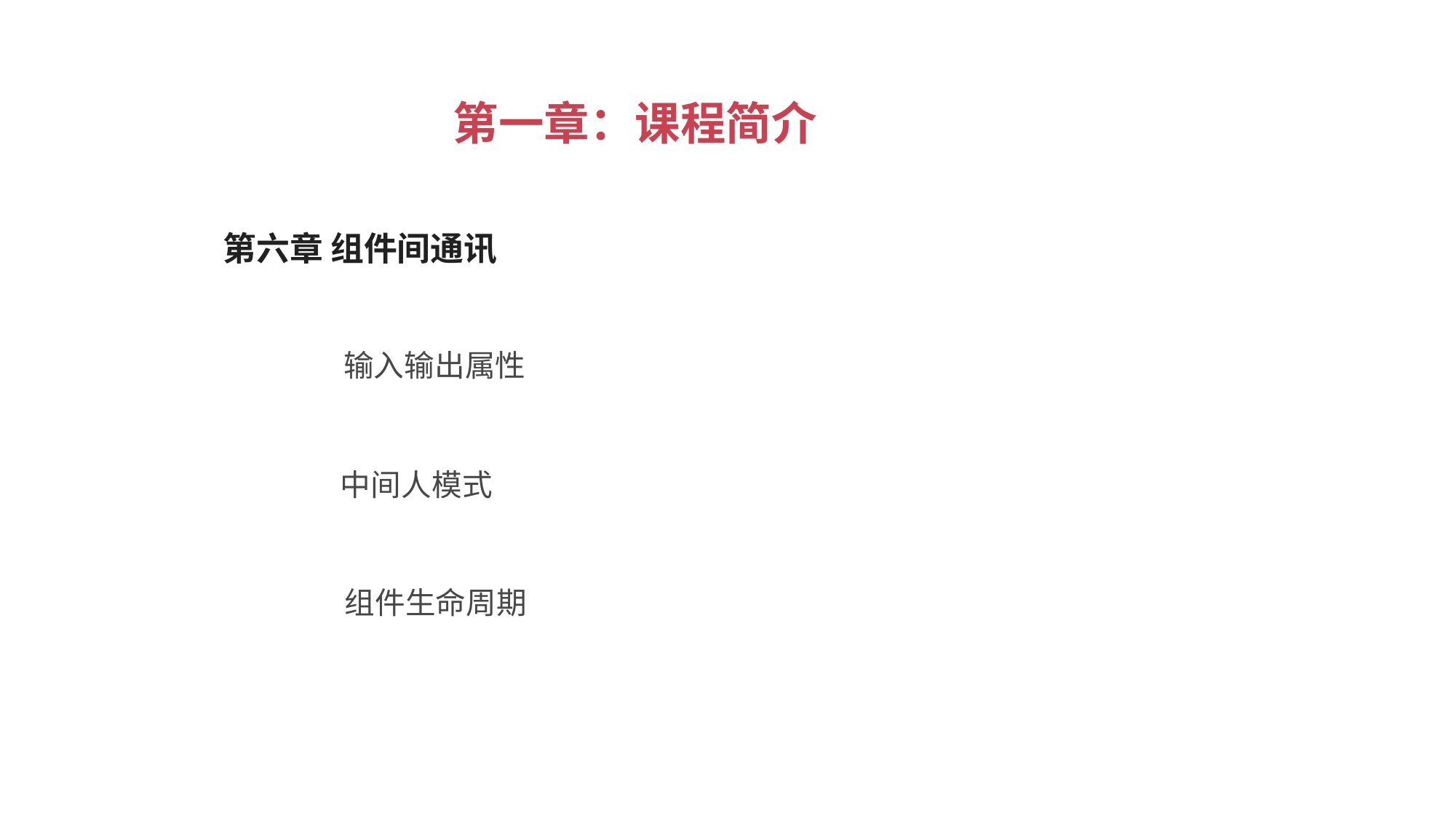

第一章：课程简介
 第六章 组件间通讯
输入输出属性
中间人模式
组件生命周期